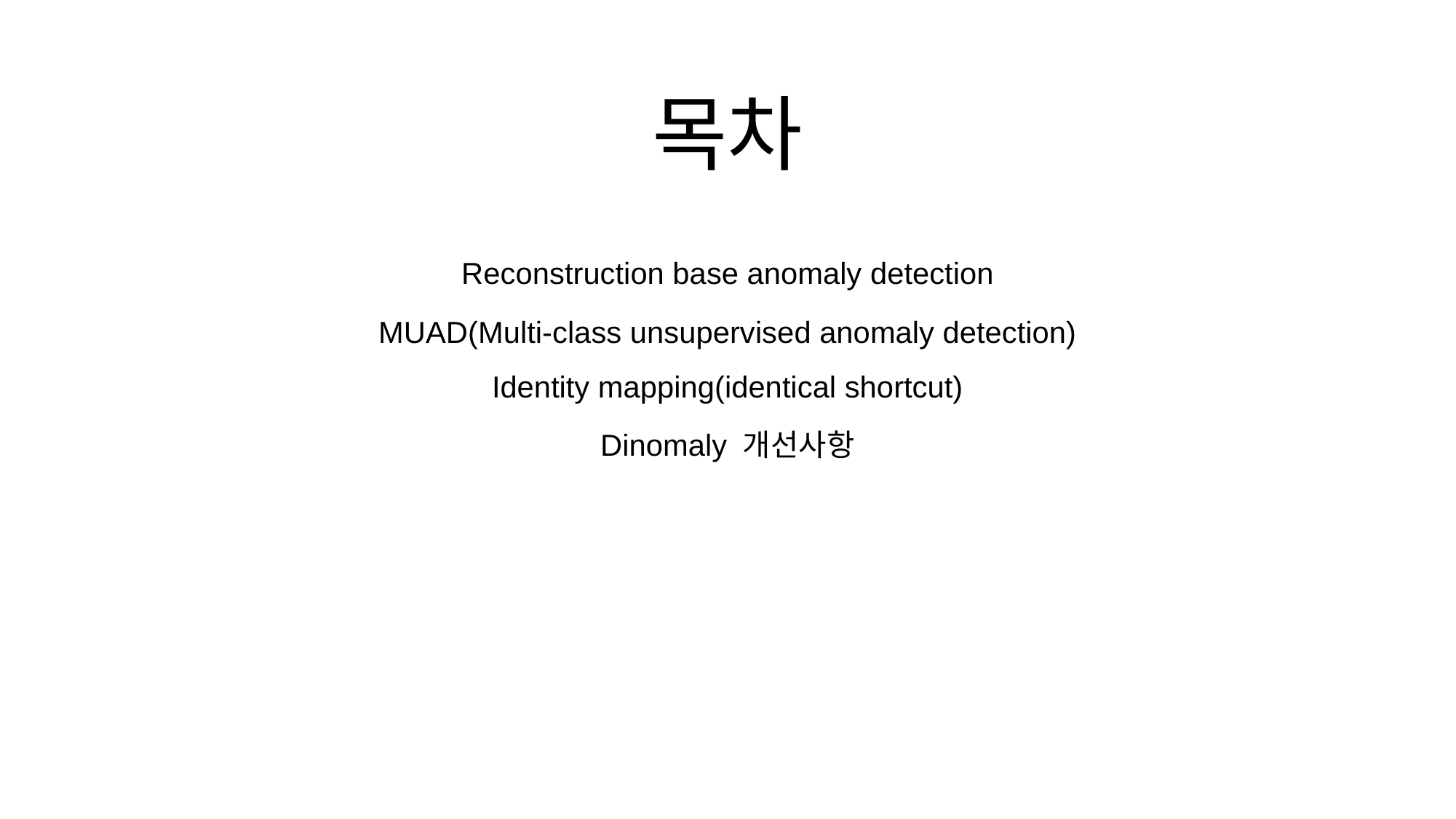

목차
Reconstruction base anomaly detection
MUAD(Multi-class unsupervised anomaly detection)
Identity mapping(identical shortcut)
Dinomaly 개선사항